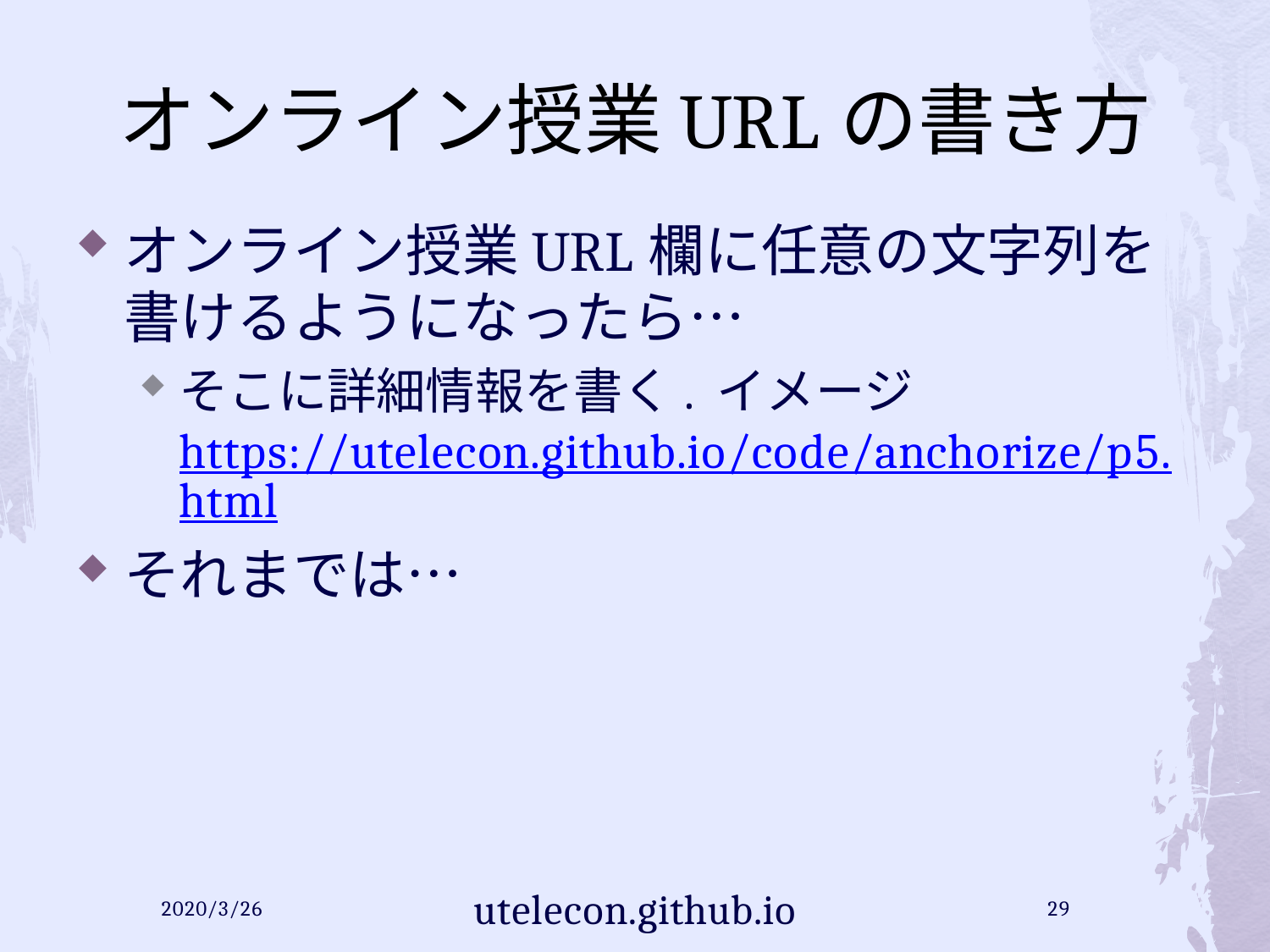

# オンライン授業URLの書き方
オンライン授業URL欄に任意の文字列を書けるようになったら…
そこに詳細情報を書く. イメージ https://utelecon.github.io/code/anchorize/p5.html
それまでは…
2020/3/26
utelecon.github.io
29